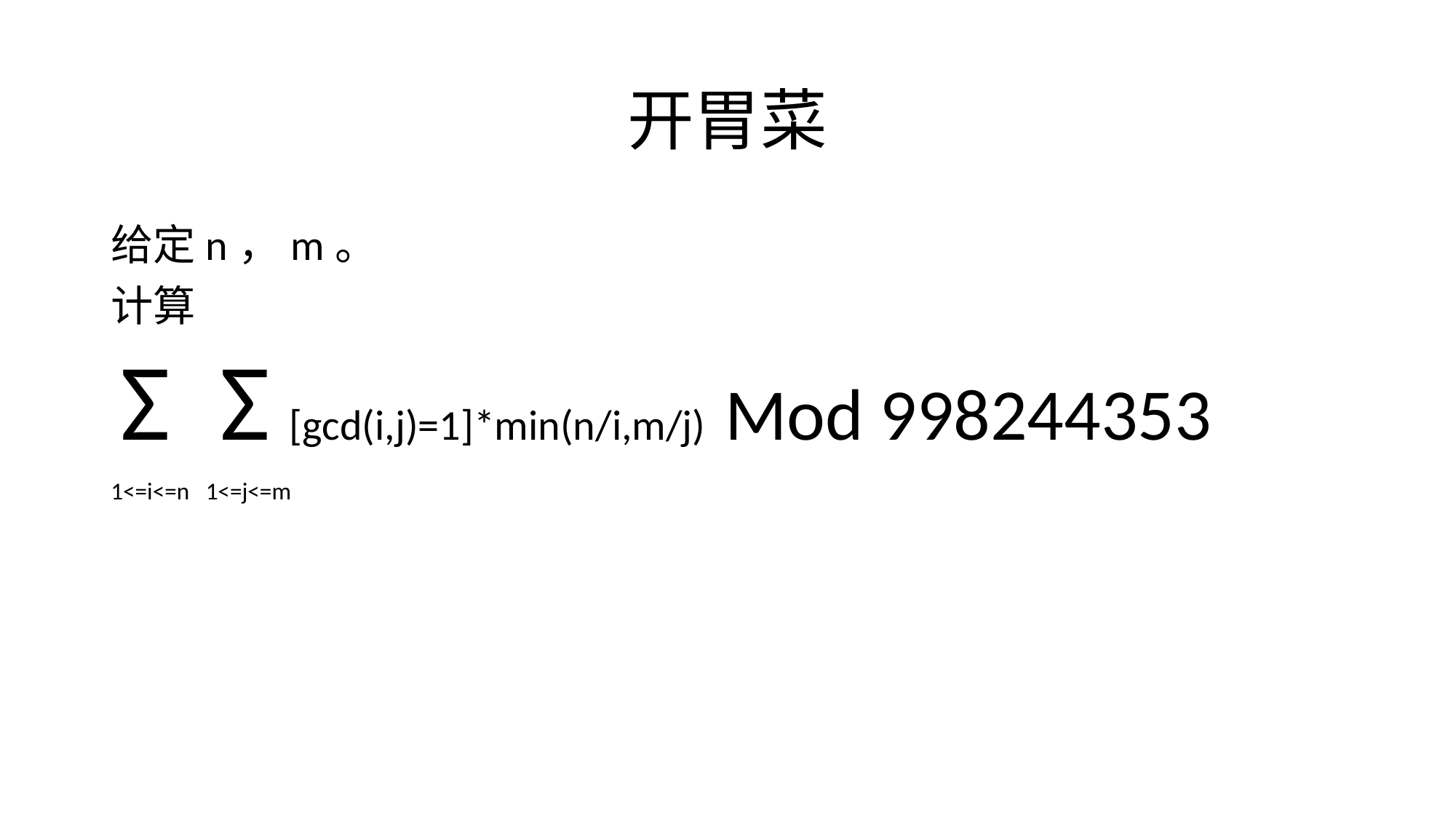

# 开胃菜
给定n，m。
计算
 Σ  Σ  [gcd(i,j)=1]*min(n/i,m/j)  Mod 998244353
1<=i<=n   1<=j<=m